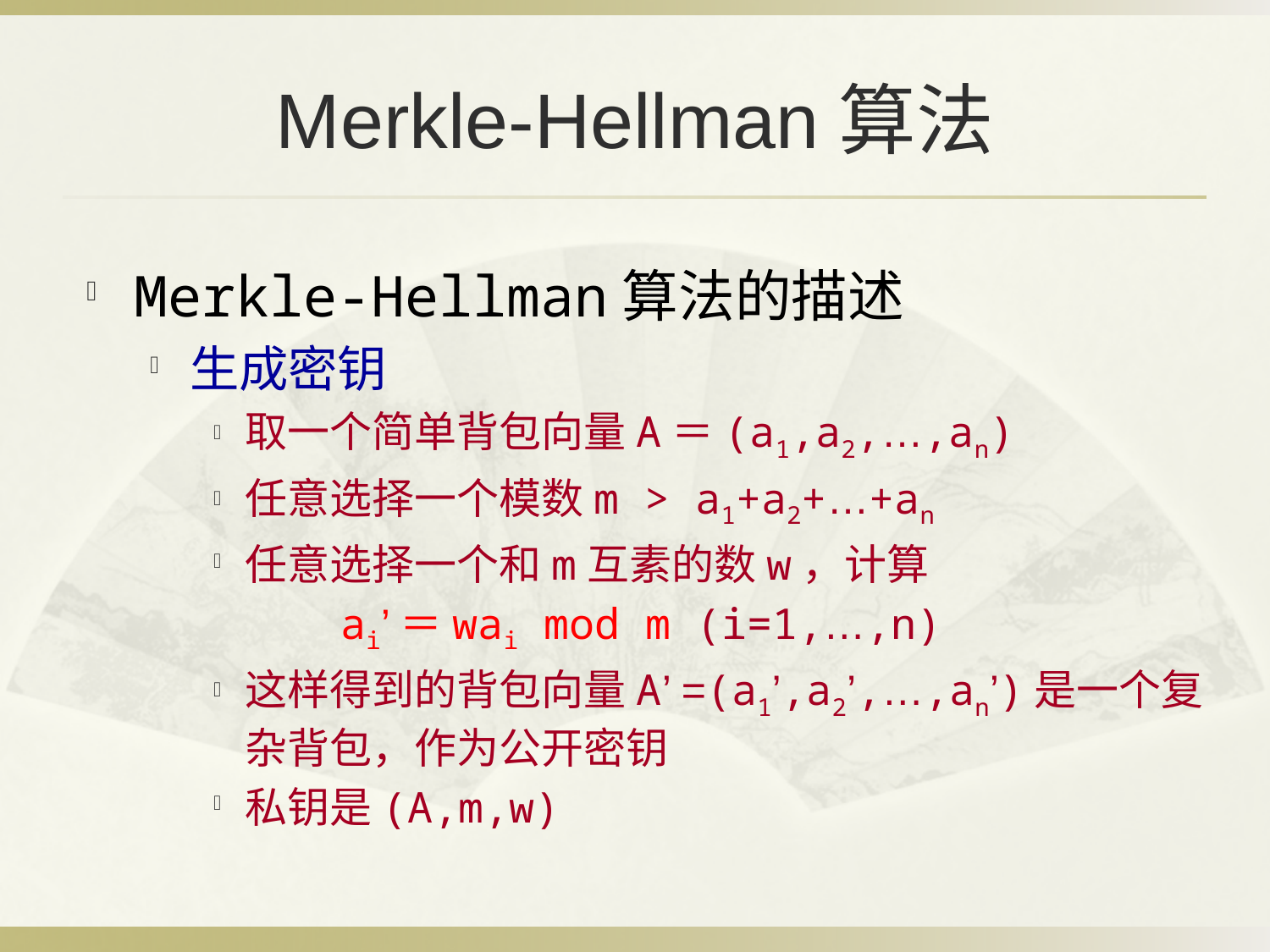

# Merkle-Hellman算法
Merkle-Hellman算法的描述
生成密钥
取一个简单背包向量A＝(a1,a2,…,an)
任意选择一个模数m > a1+a2+…+an
任意选择一个和m互素的数w，计算
     ai’＝wai mod m (i=1,…,n)
这样得到的背包向量A’ =(a1’,a2’,…,an’)是一个复杂背包，作为公开密钥
私钥是(A,m,w)